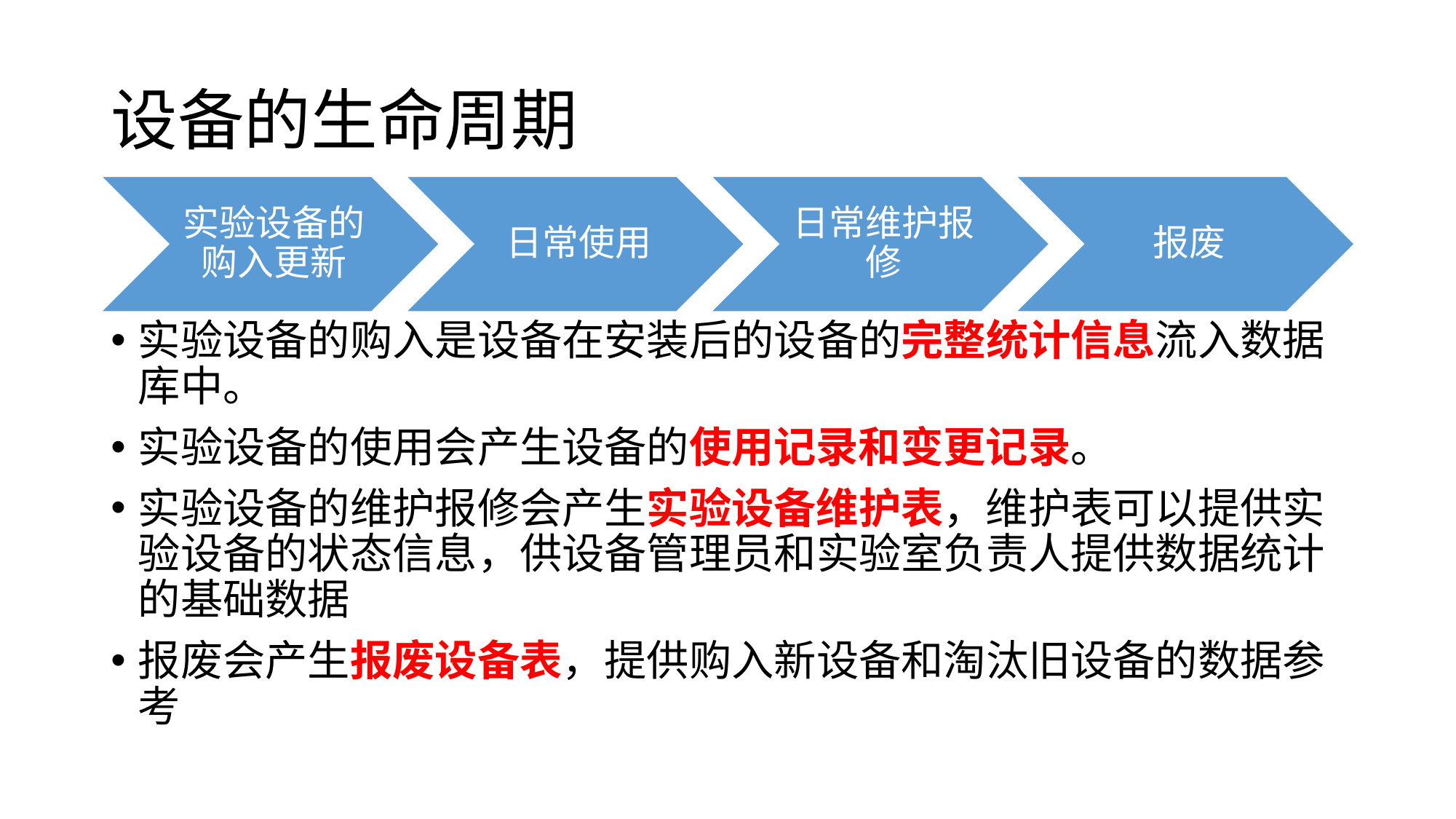

# 设备的生命周期
实验设备的购入更新
日常使用
日常维护报修
报废
实验设备的购入是设备在安装后的设备的完整统计信息流入数据库中。
实验设备的使用会产生设备的使用记录和变更记录。
实验设备的维护报修会产生实验设备维护表，维护表可以提供实验设备的状态信息，供设备管理员和实验室负责人提供数据统计的基础数据
报废会产生报废设备表，提供购入新设备和淘汰旧设备的数据参考